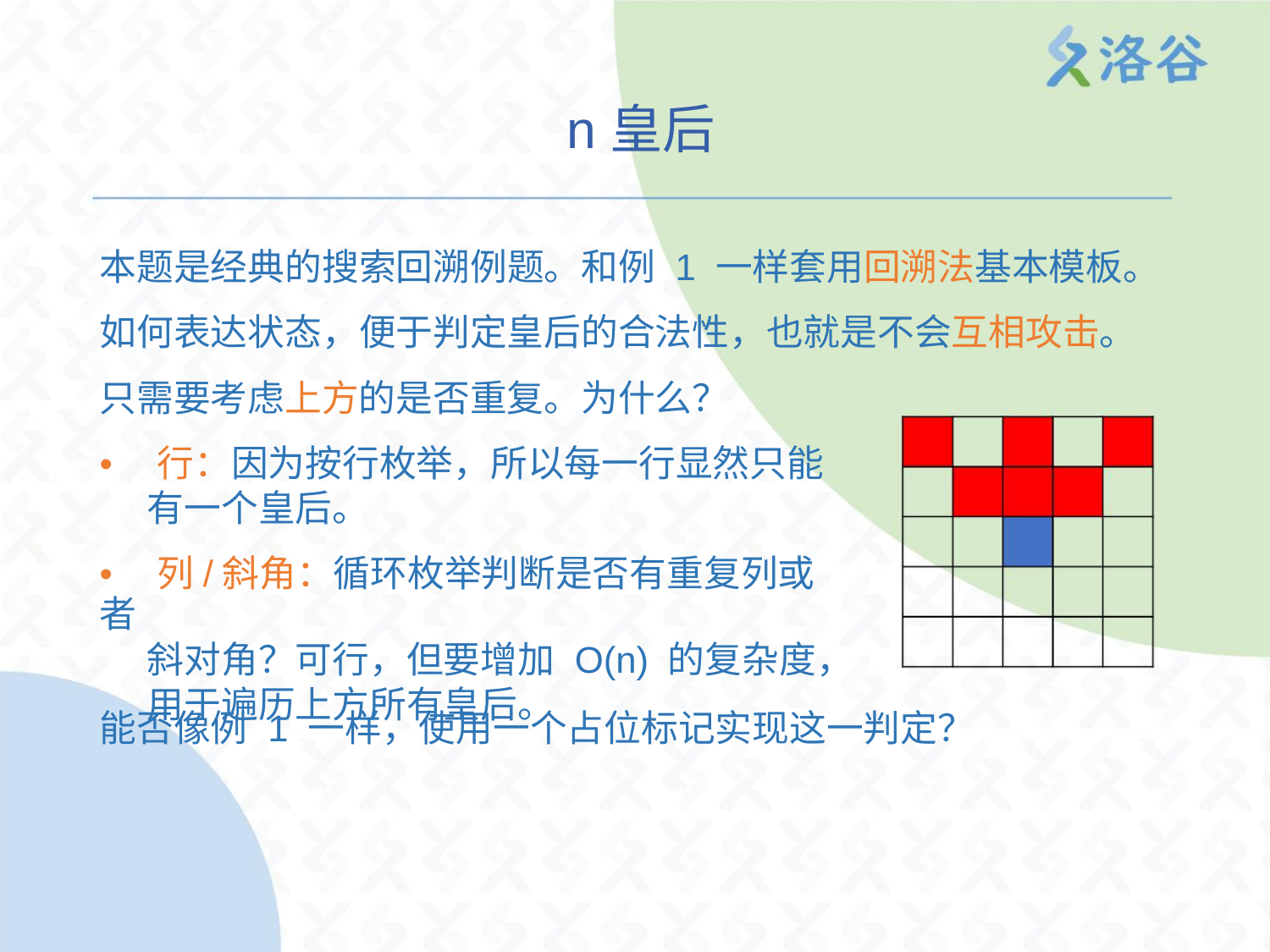

n皇后
本题是经典的搜索回溯例题。和例 1 一样套用回溯法基本模板。
如何表达状态，便于判定皇后的合法性，也就是不会互相攻击。
只需要考虑上方的是否重复。为什么？
• 行：因为按行枚举，所以每一行显然只能
有一个皇后。
• 列/斜角：循环枚举判断是否有重复列或者
斜对角？可行，但要增加 O(n) 的复杂度，
用于遍历上方所有皇后。
能否像例 1 一样，使用一个占位标记实现这一判定？